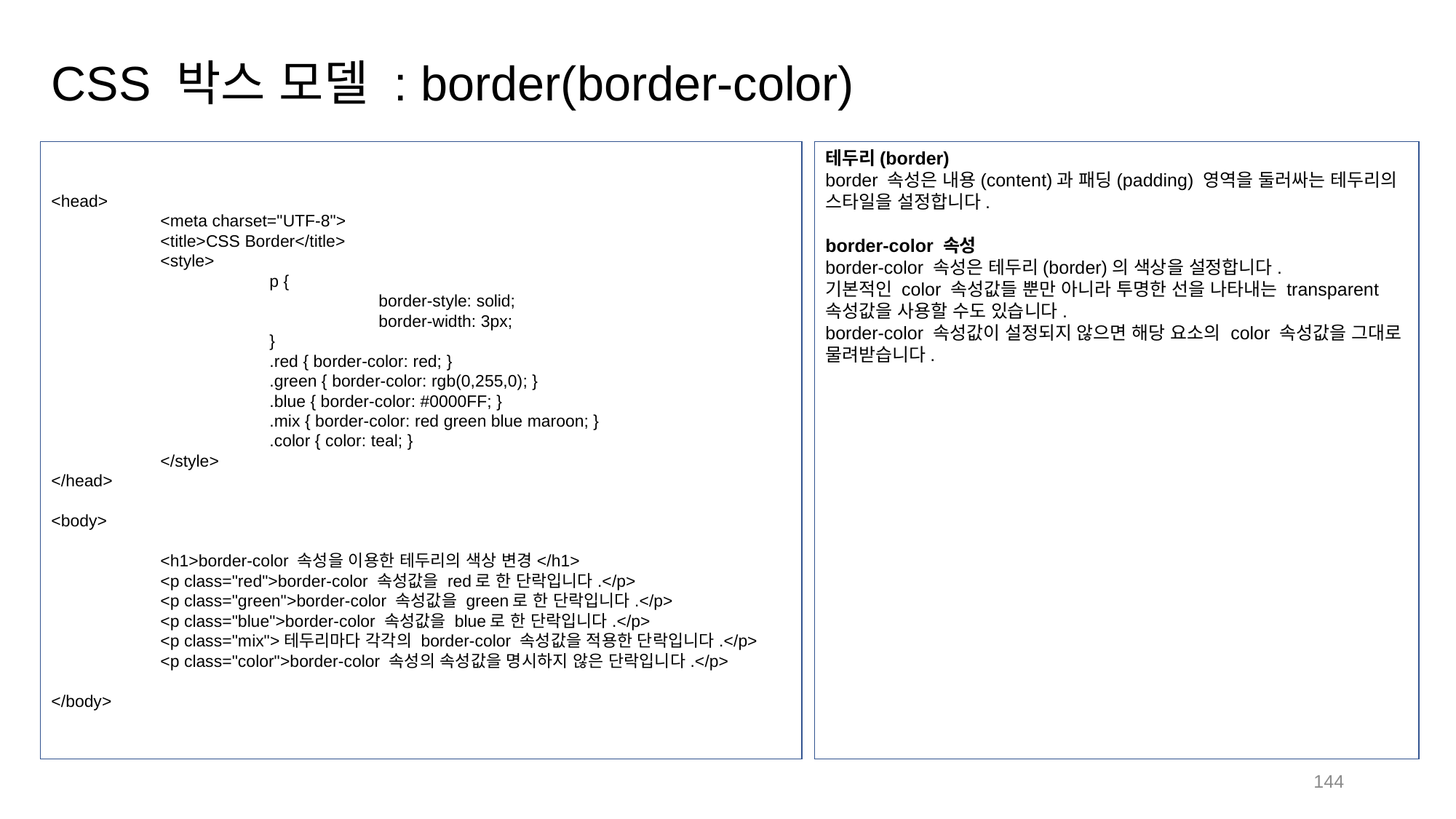

# CSS 박스 모델 : border(border-color)
<head>
	<meta charset="UTF-8">
	<title>CSS Border</title>
	<style>
		p {
			border-style: solid;
			border-width: 3px;
		}
		.red { border-color: red; }
		.green { border-color: rgb(0,255,0); }
		.blue { border-color: #0000FF; }
		.mix { border-color: red green blue maroon; }
		.color { color: teal; }
	</style>
</head>

<body>

	<h1>border-color 속성을 이용한 테두리의 색상 변경</h1>
	<p class="red">border-color 속성값을 red로 한 단락입니다.</p>
	<p class="green">border-color 속성값을 green로 한 단락입니다.</p>
	<p class="blue">border-color 속성값을 blue로 한 단락입니다.</p>
	<p class="mix">테두리마다 각각의 border-color 속성값을 적용한 단락입니다.</p>
	<p class="color">border-color 속성의 속성값을 명시하지 않은 단락입니다.</p>

</body>
테두리(border)
border 속성은 내용(content)과 패딩(padding) 영역을 둘러싸는 테두리의 스타일을 설정합니다.

border-color 속성
border-color 속성은 테두리(border)의 색상을 설정합니다.
기본적인 color 속성값들 뿐만 아니라 투명한 선을 나타내는 transparent 속성값을 사용할 수도 있습니다.
border-color 속성값이 설정되지 않으면 해당 요소의 color 속성값을 그대로 물려받습니다.

144